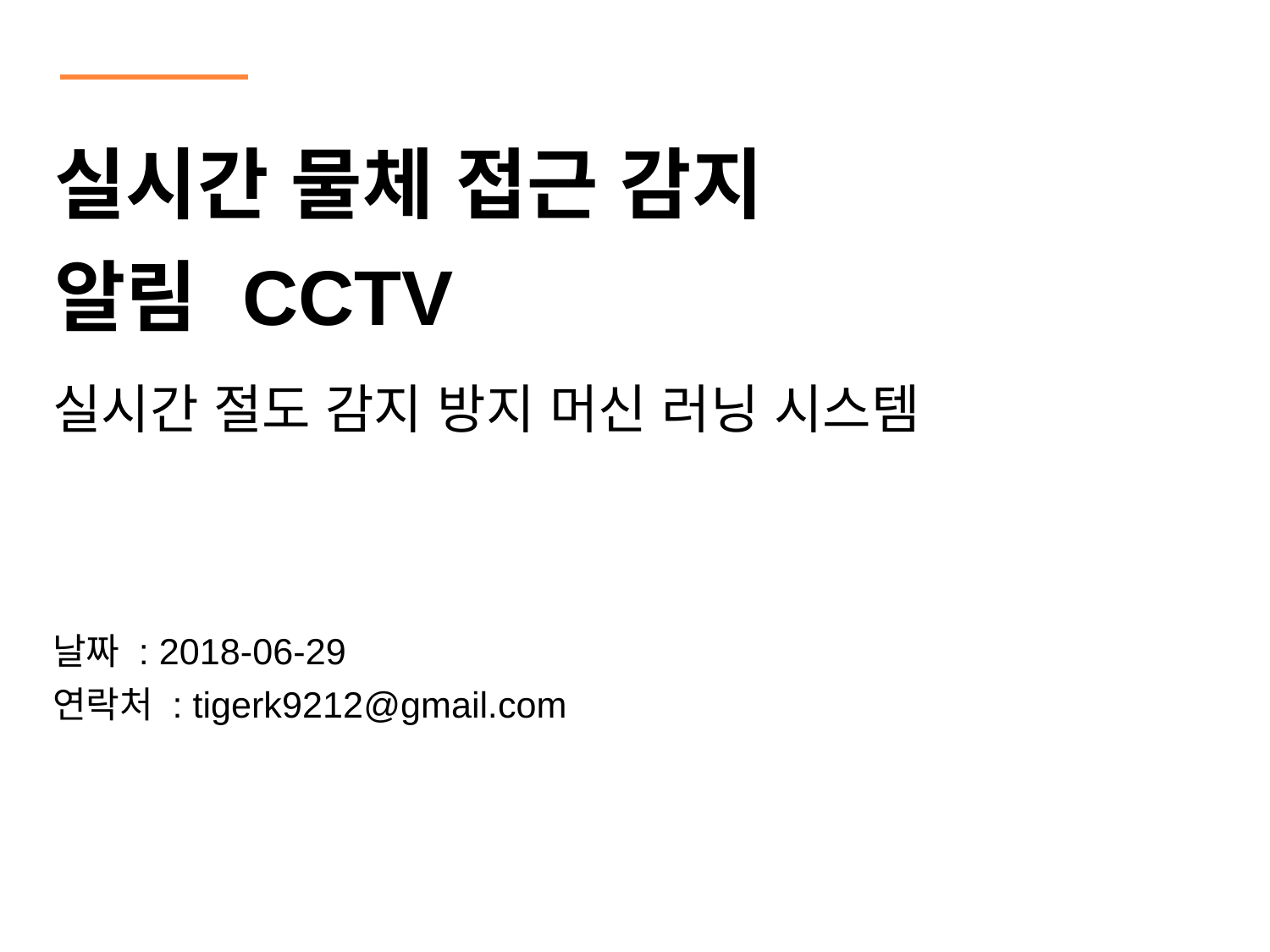

실시간 물체 접근 감지
알림 CCTV
실시간 절도 감지 방지 머신 러닝 시스템
날짜 : 2018-06-29
연락처 : tigerk9212@gmail.com